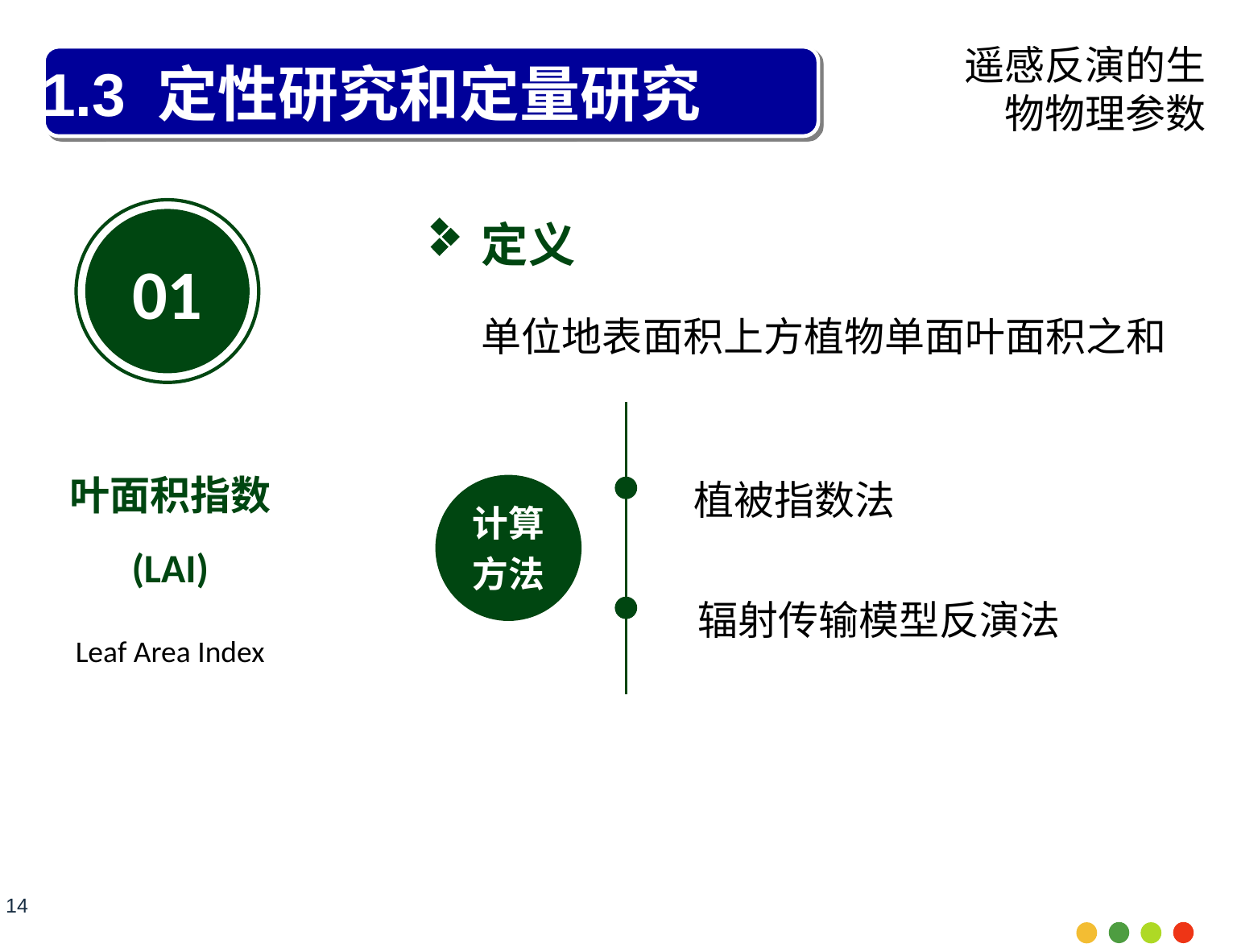

遥感反演的生物物理参数
1.3 定性研究和定量研究
叶面积指数

01
定义
单位地表面积上方植物单面叶面积之和

叶面积指数
(LAI)
Leaf Area Index
植被指数法

辐射传输模型反演法

计算
方法